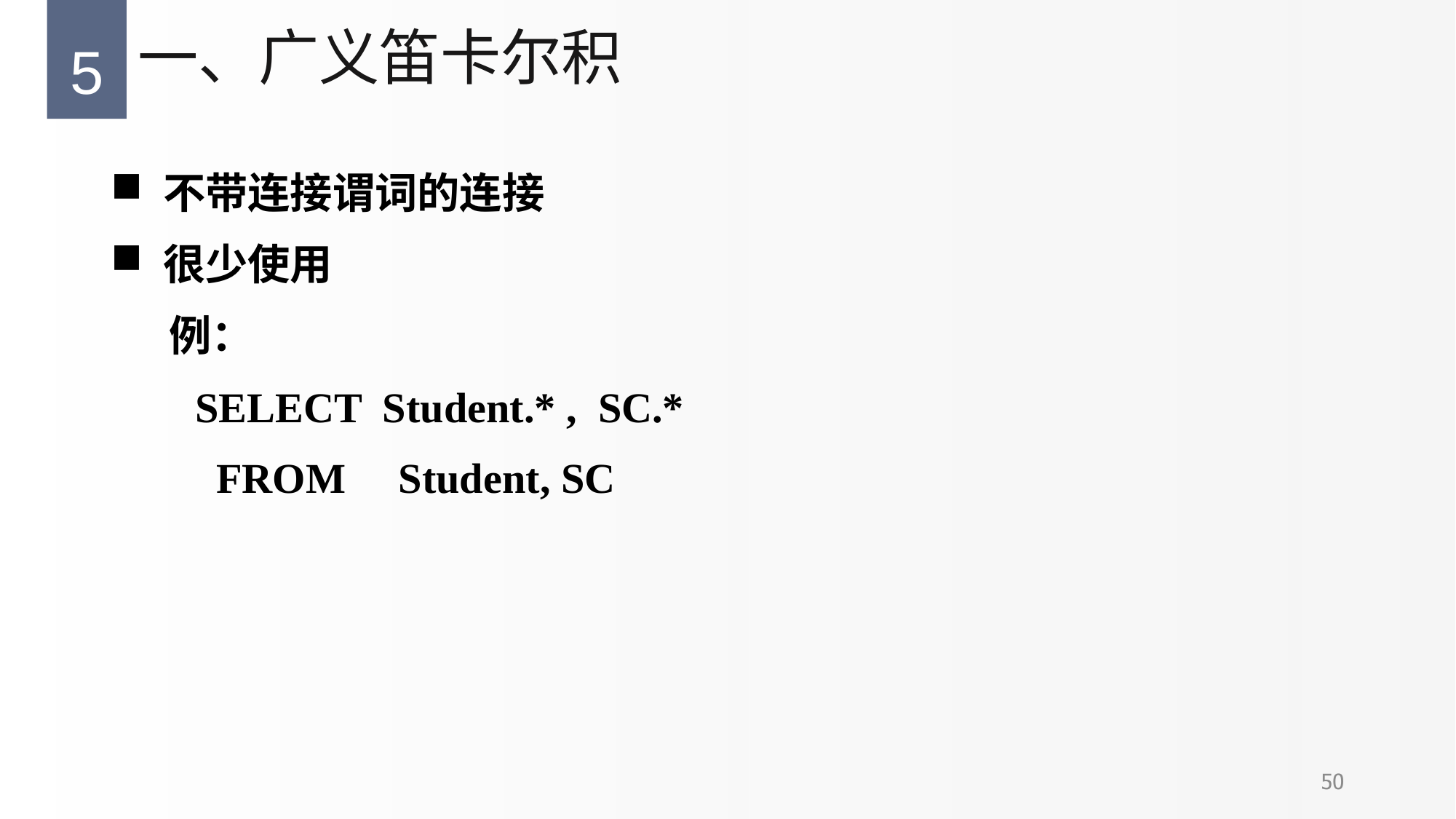

# 一、广义笛卡尔积
 不带连接谓词的连接
 很少使用
     例：
        SELECT  Student.* ,  SC.*
          FROM     Student, SC
50